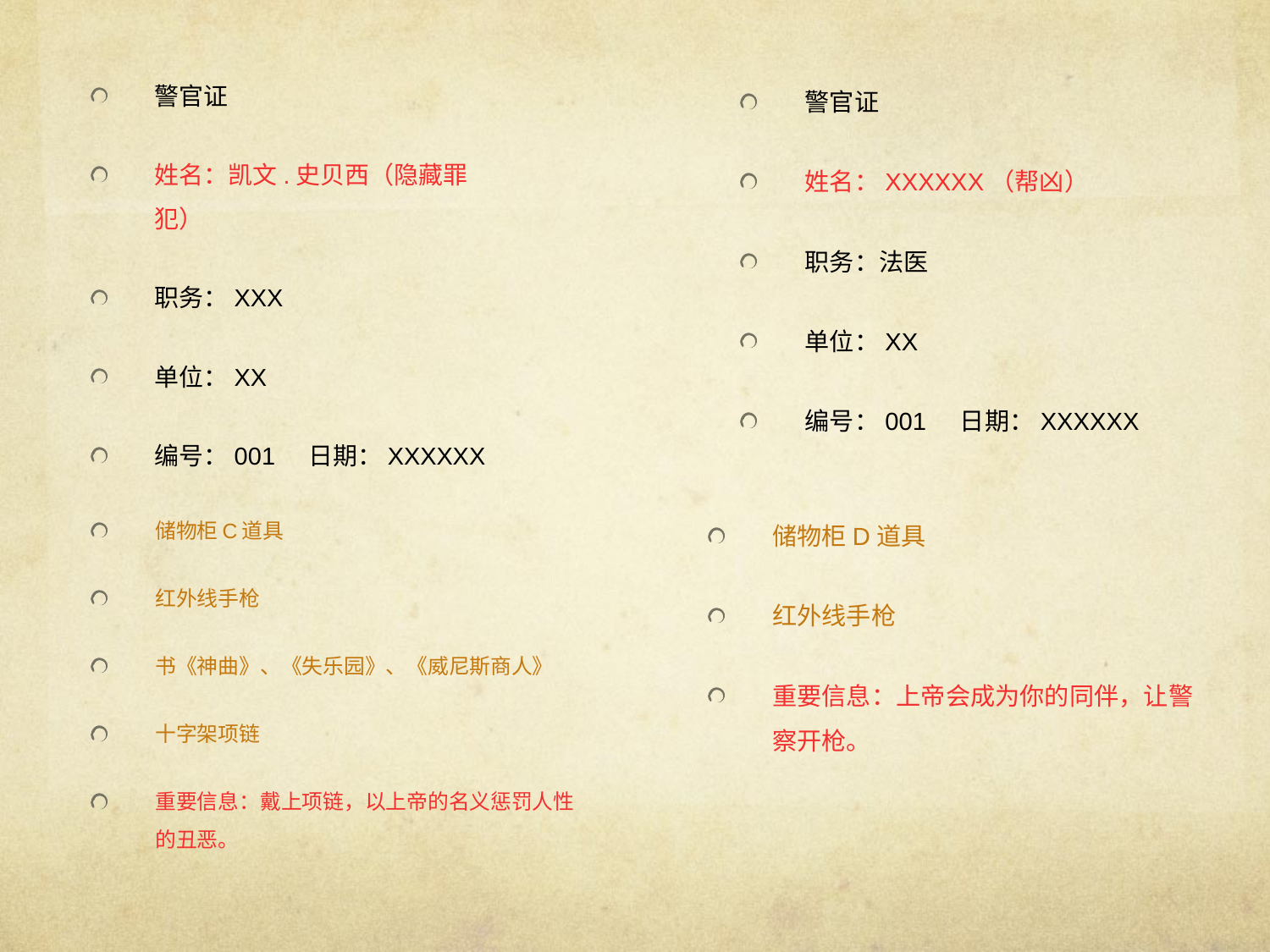

警官证
姓名：凯文.史贝西（隐藏罪犯）
职务：XXX
单位：XX
编号：001    日期：XXXXXX

警官证
姓名：XXXXXX（帮凶）
职务：法医
单位：XX
编号：001    日期：XXXXXX
储物柜C道具
红外线手枪
书《神曲》、《失乐园》、《威尼斯商人》
十字架项链
重要信息：戴上项链，以上帝的名义惩罚人性的丑恶。

储物柜D道具
红外线手枪
重要信息：上帝会成为你的同伴，让警察开枪。